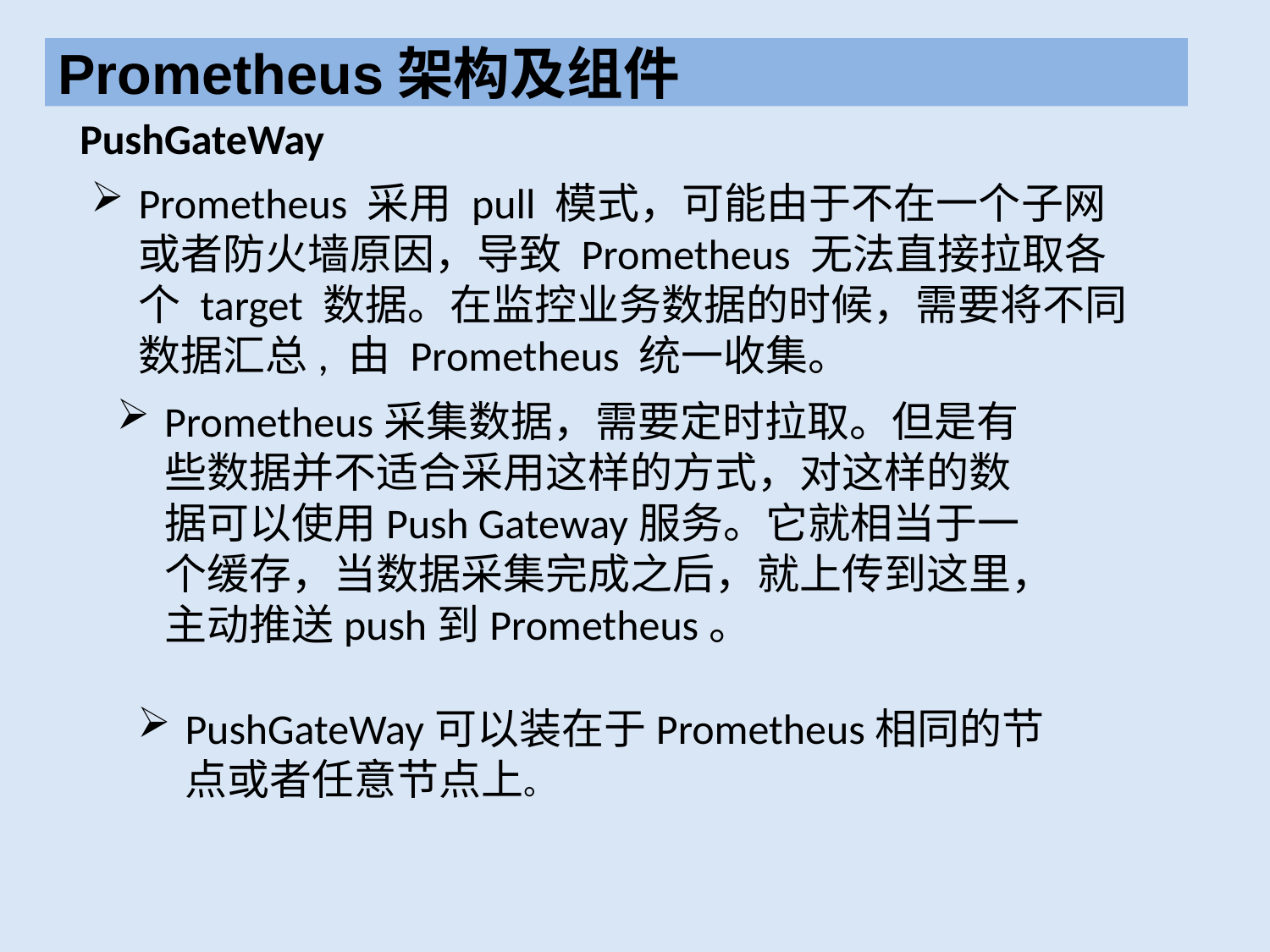

Prometheus架构及组件
PushGateWay
Prometheus 采用 pull 模式，可能由于不在一个子网或者防火墙原因，导致 Prometheus 无法直接拉取各个 target 数据。在监控业务数据的时候，需要将不同数据汇总, 由 Prometheus 统一收集。
Prometheus采集数据，需要定时拉取。但是有些数据并不适合采用这样的方式，对这样的数据可以使用Push Gateway服务。它就相当于一个缓存，当数据采集完成之后，就上传到这里，主动推送push到Prometheus。

PushGateWay可以装在于Prometheus相同的节点或者任意节点上。